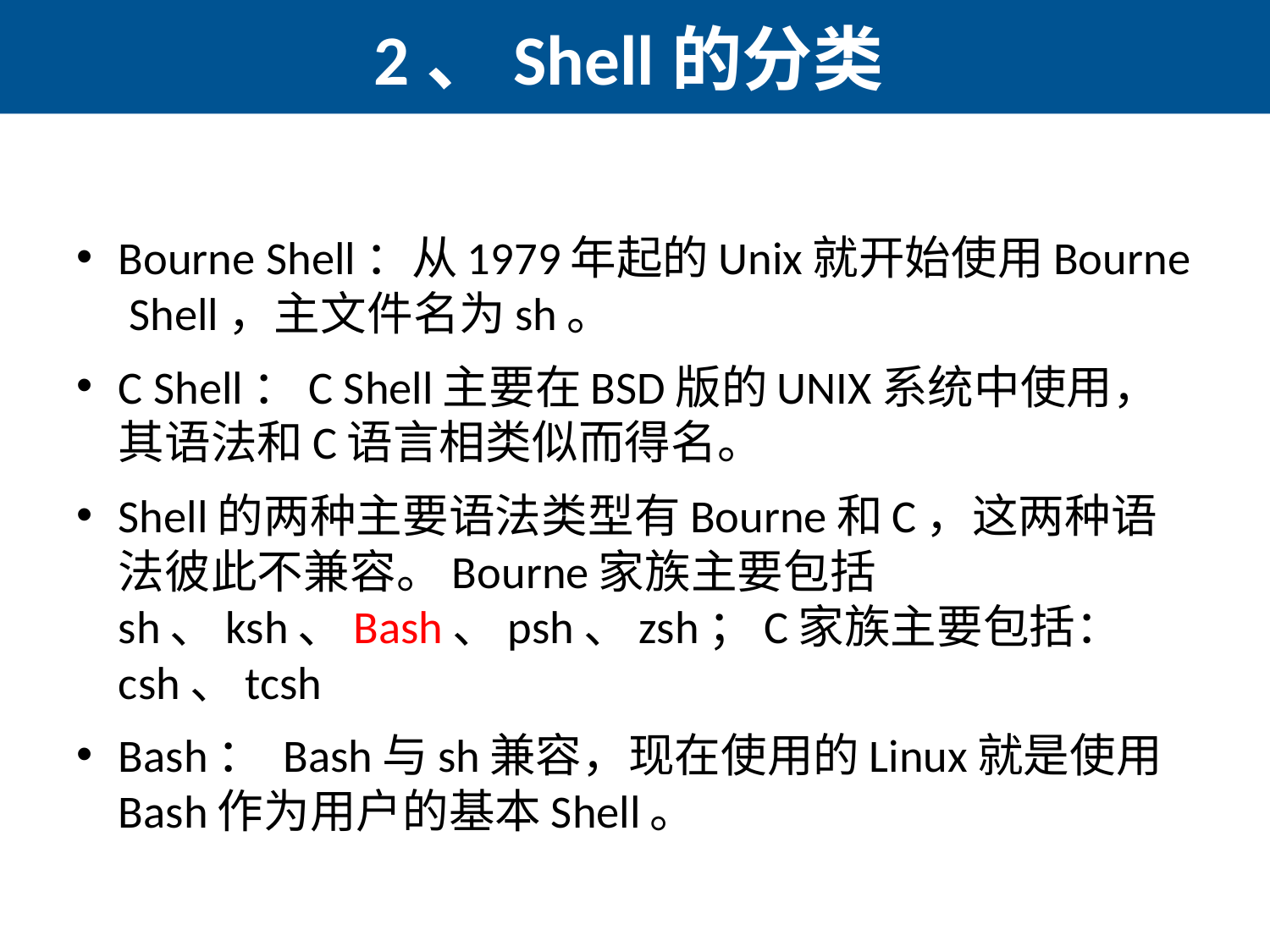

# 2、Shell的分类
Bourne Shell：从1979年起的Unix就开始使用Bourne  Shell，主文件名为sh。
C Shell：C Shell主要在BSD版的UNIX系统中使用，其语法和C语言相类似而得名。
Shell的两种主要语法类型有Bourne和C，这两种语法彼此不兼容。Bourne家族主要包括sh、ksh、Bash、psh、zsh；C家族主要包括：csh、tcsh
Bash： Bash与sh兼容，现在使用的Linux就是使用Bash作为用户的基本Shell。